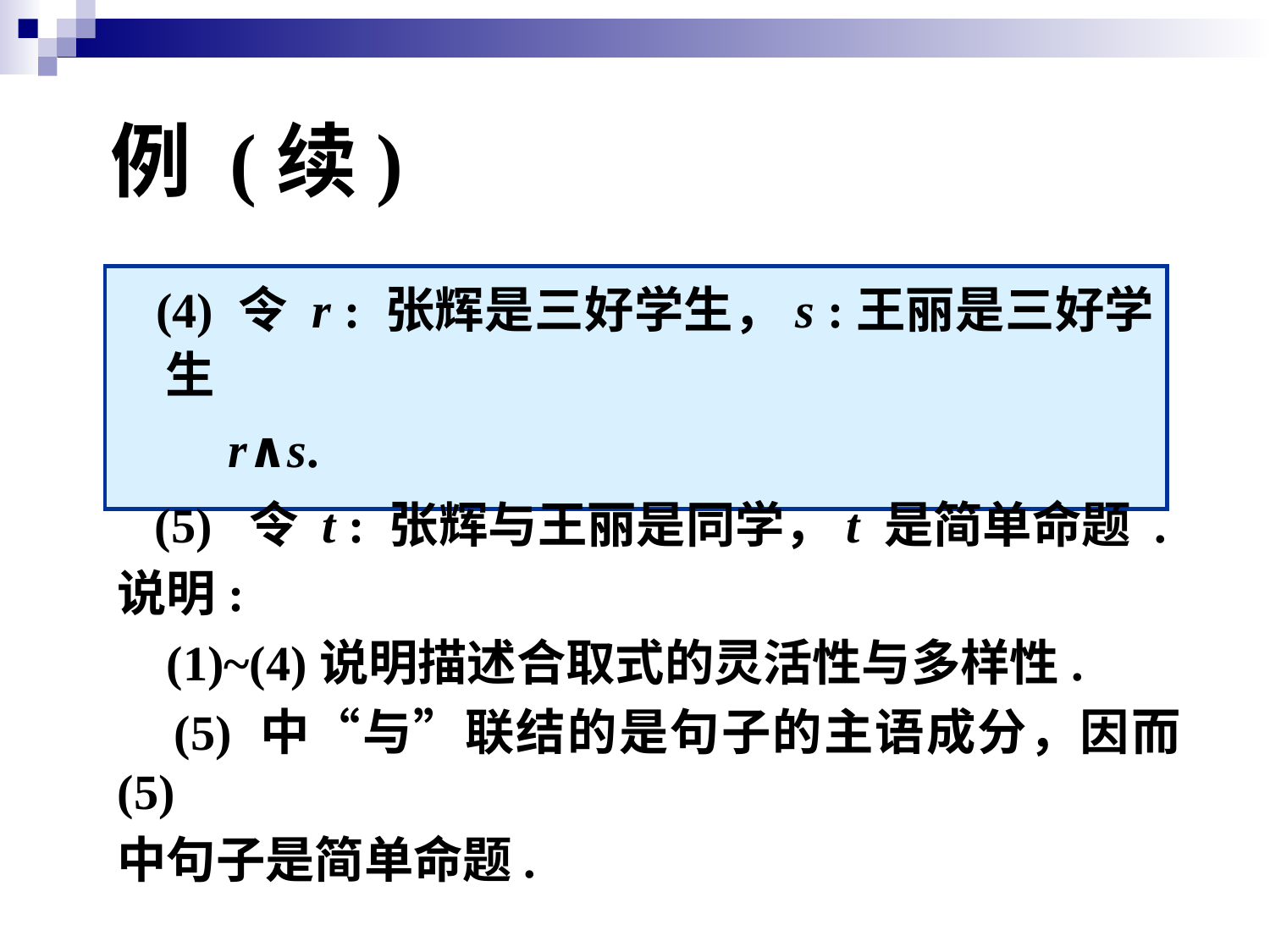

例 (续)
   (4) 令 r : 张辉是三好学生，s :王丽是三好学生
         r∧s.
   (5)  令 t : 张辉与王丽是同学，t 是简单命题 .
说明:
    (1)~(4)说明描述合取式的灵活性与多样性.
    (5) 中“与”联结的是句子的主语成分，因而(5)
中句子是简单命题.